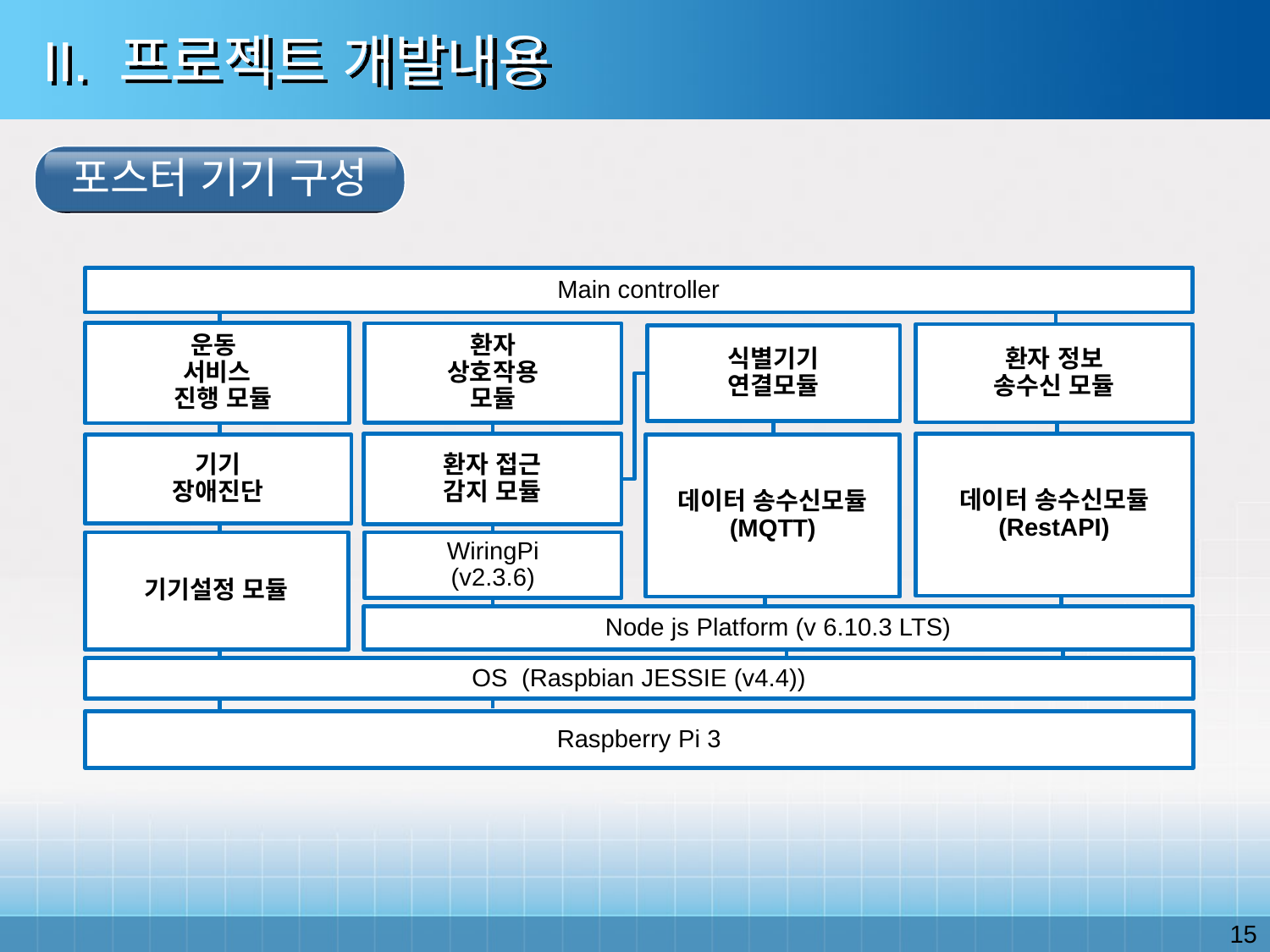

# II. 프로젝트 개발내용
포스터 기기 구성

Main controller
운동
서비스
 진행 모듈
환자
상호작용
모듈
환자 정보
송수신 모듈
식별기기
연결모듈
데이터 송수신모듈
(RestAPI)
환자 접근
감지 모듈
기기
장애진단
기기설정 모듈
WiringPi
(v2.3.6)
Node js Platform (v 6.10.3 LTS)
OS  (Raspbian JESSIE (v4.4))
Raspberry Pi 3
데이터 송수신모듈
(MQTT)
15